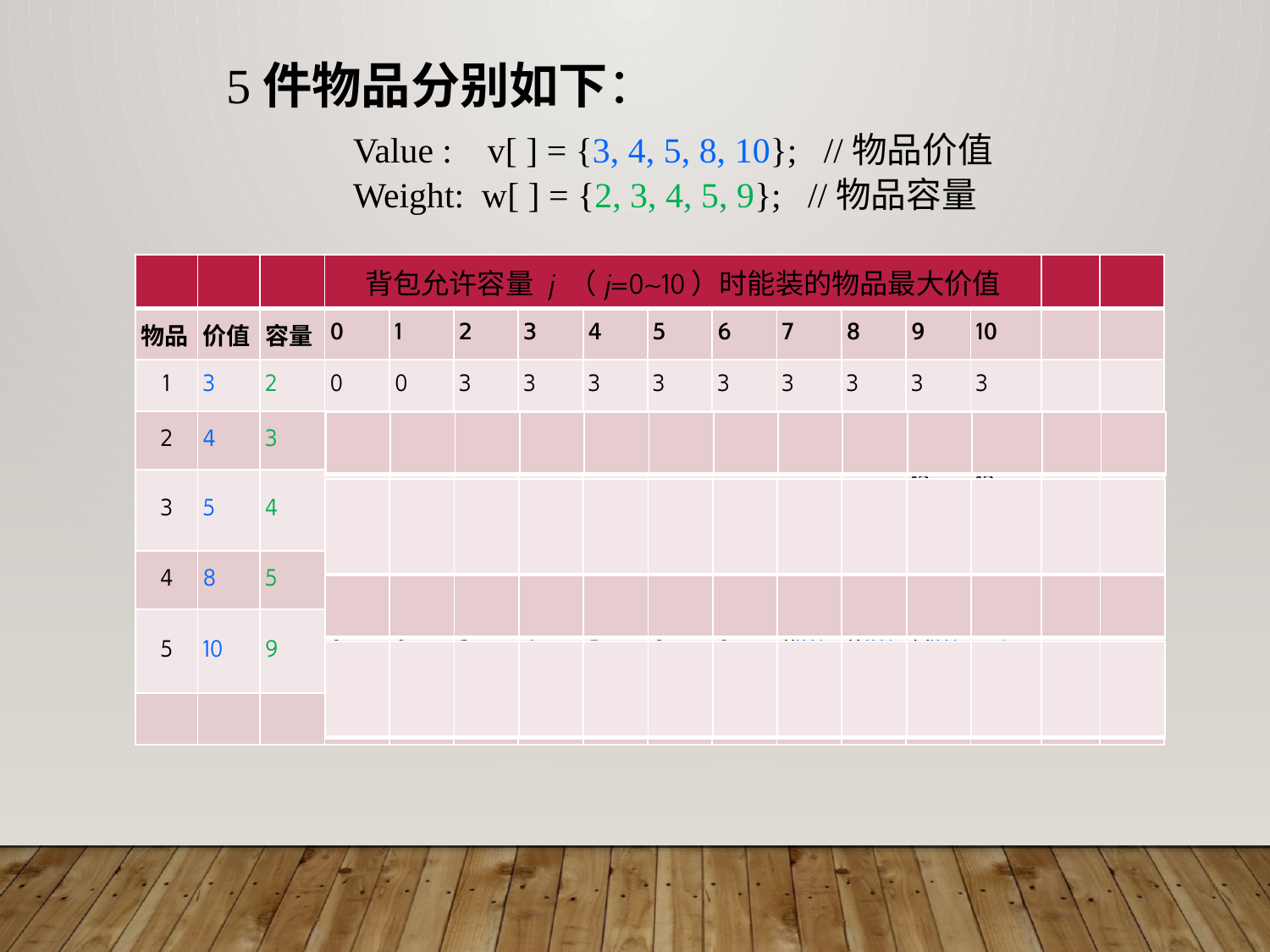

5件物品分别如下：
	Value :    v[ ] = {3, 4, 5, 8, 10};   //物品价值
 	Weight:  w[ ] = {2, 3, 4, 5, 9};   //物品容量
|  |  |  | 背包允许容量 j （j=0~10）时能装的物品最大价值 |  |  |  |  |  |  |  |  |  |  |  |  |
| --- | --- | --- | --- | --- | --- | --- | --- | --- | --- | --- | --- | --- | --- | --- | --- |
| 物品 | 价值 | 容量 | 0 | 1 | 2 | 3 | 4 | 5 | 6 | 7 | 8 | 9 | 10 |  |  |
| 1 | 3 | 2 | 0 | 0 | 3 | 3 | 3 | 3 | 3 | 3 | 3 | 3 | 3 |  |  |
| 2 | 4 | 3 | 0 | 0 | 3 | 4 | 4 | 7(4+3) | 7(4+3) | 7(4+3) | 7(4+3) | 7(4+3) | 7(4+3) |  |  |
| 3 | 5 | 4 | 0 | 0 | 3 | 4 | 5 | 7(4+3) | 8(5+3) | 9(5+4) | 9(5+4) | 12 (5+4+3) | 12 (5+4+3) |  |  |
| 4 | 8 | 5 | 0 | 0 | 3 | 4 | 5 | 8 | 8 | 11(8+3) | 12(8+4) | 13(8+5) | 15(8+4+3) |  |  |
| 5 | 10 | 9 | 0 | 0 | 3 | 4 | 5 | 8 | 8 | 11(8+3) | 12(8+4) | 13(8+5) | 15(8+4+3) |  |  |
|  |  |  |  |  |  |  |  |  |  |  |  |  |  |  |  |
|  |  |  |  |  |  |  |  |  |  |  |  |  |
| --- | --- | --- | --- | --- | --- | --- | --- | --- | --- | --- | --- | --- |
|  |  |  |  |  |  |  |  |  |  |  |  |  |
| --- | --- | --- | --- | --- | --- | --- | --- | --- | --- | --- | --- | --- |
|  |  |  |  |  |  |  |  |  |  |  |  |  |
| --- | --- | --- | --- | --- | --- | --- | --- | --- | --- | --- | --- | --- |
|  |  |  |  |  |  |  |  |  |  |  |  |  |
| --- | --- | --- | --- | --- | --- | --- | --- | --- | --- | --- | --- | --- |